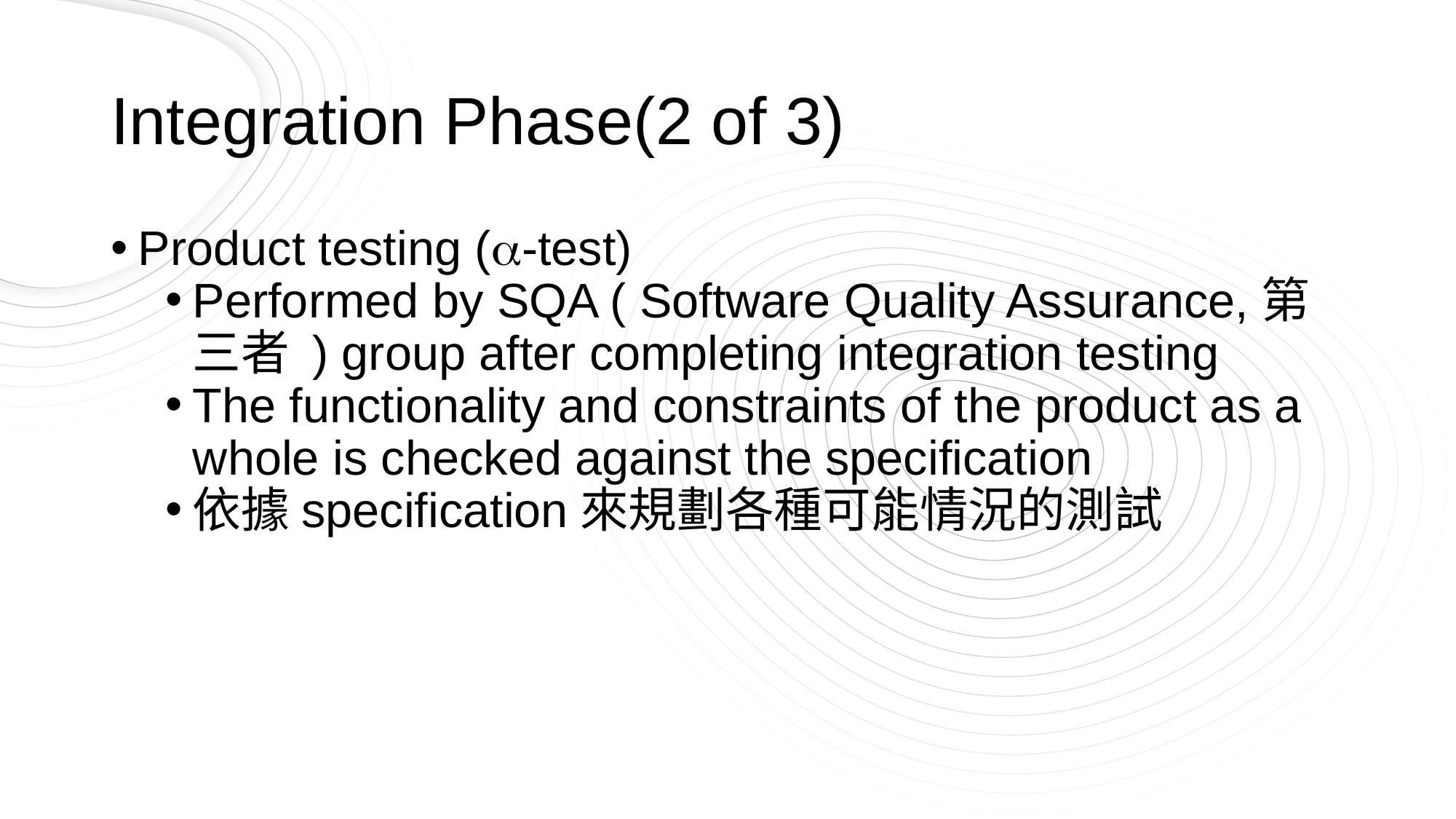

# Integration Phase(2 of 3)
Product testing (α-test)
Performed by SQA ( Software Quality Assurance,第三者 ) group after completing integration testing
The functionality and constraints of the product as a whole is checked against the specification
依據specification來規劃各種可能情況的測試